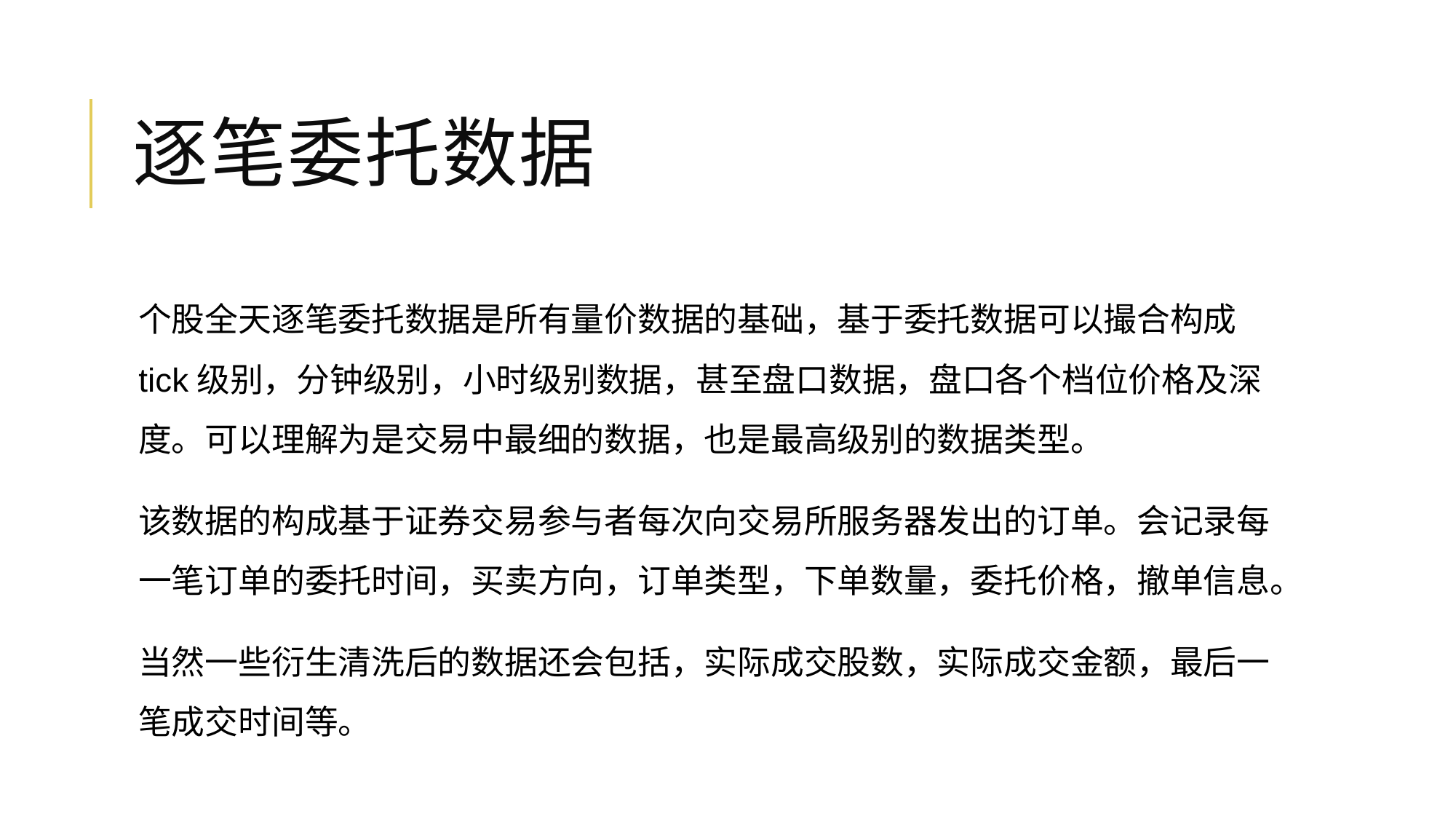

# 逐笔委托数据
个股全天逐笔委托数据是所有量价数据的基础，基于委托数据可以撮合构成tick级别，分钟级别，小时级别数据，甚至盘口数据，盘口各个档位价格及深度。可以理解为是交易中最细的数据，也是最高级别的数据类型。
该数据的构成基于证券交易参与者每次向交易所服务器发出的订单。会记录每一笔订单的委托时间，买卖方向，订单类型，下单数量，委托价格，撤单信息。
当然一些衍生清洗后的数据还会包括，实际成交股数，实际成交金额，最后一笔成交时间等。